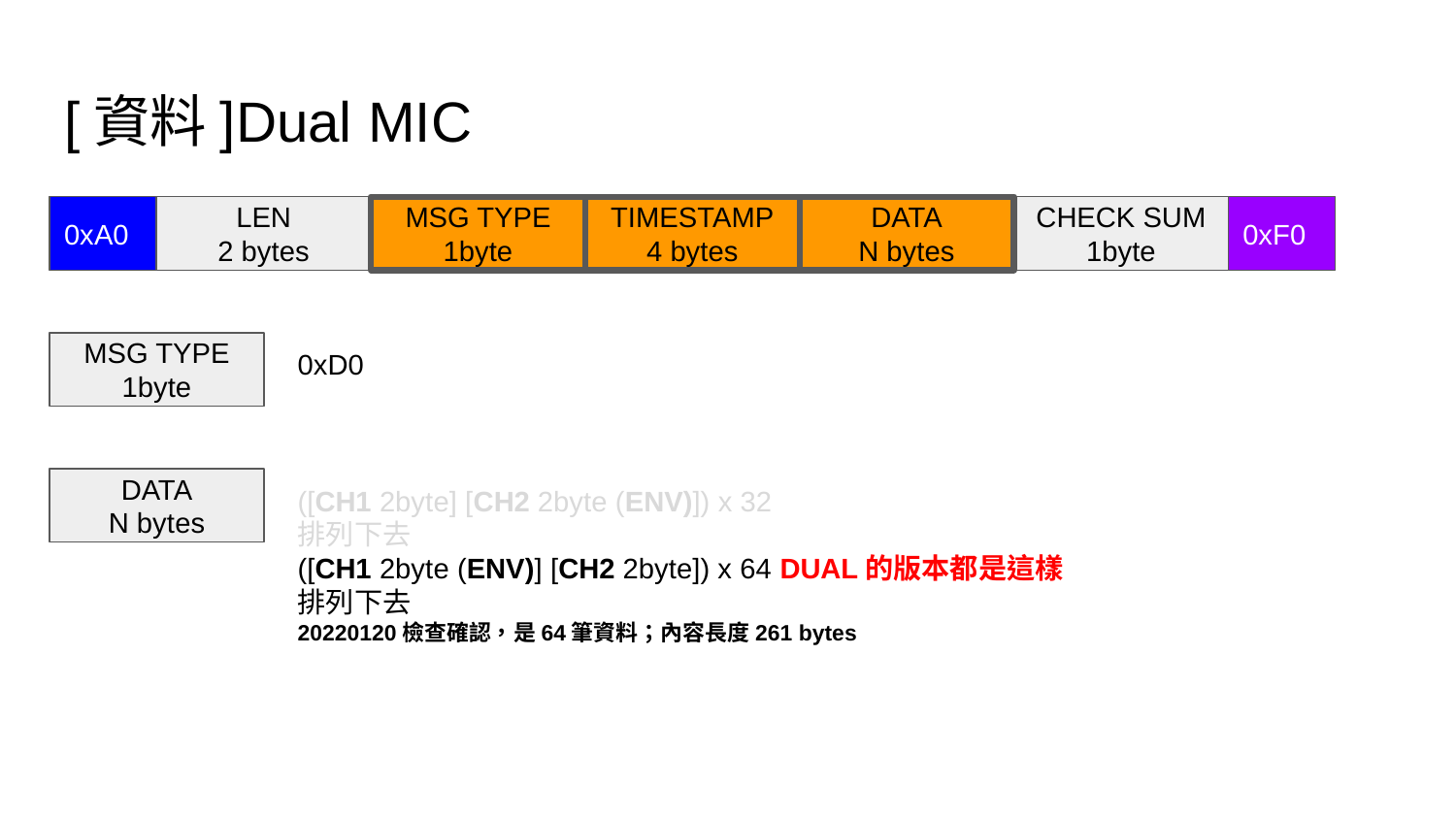

# [資料]Dual MIC
0xA0
LEN
2 bytes
MSG TYPE
1byte
TIMESTAMP
4 bytes
DATA
N bytes
CHECK SUM
1byte
0xF0
MSG TYPE
1byte
0xD0
DATA
N bytes
([CH1 2byte] [CH2 2byte (ENV)]) x 32
排列下去
([CH1 2byte (ENV)] [CH2 2byte]) x 64 DUAL的版本都是這樣
排列下去
20220120檢查確認，是64筆資料；內容長度261 bytes